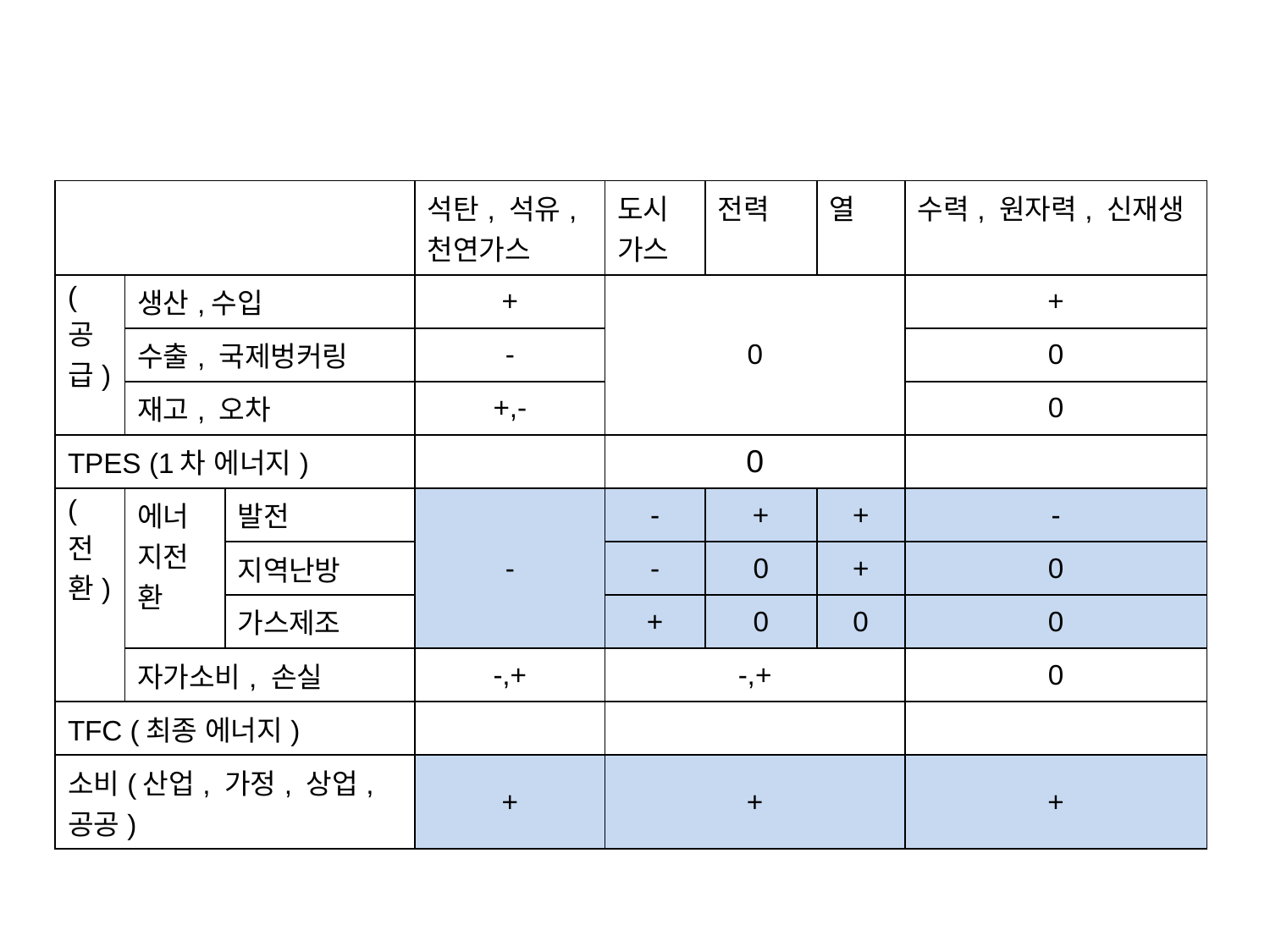

|  |  |  | 석탄, 석유, 천연가스 | 도시가스 | 전력 | 열 | 수력, 원자력, 신재생 |
| --- | --- | --- | --- | --- | --- | --- | --- |
| (공급) | 생산,수입 |  | + | 0 |  |  | + |
|  | 수출, 국제벙커링 |  | - |  |  |  | 0 |
|  | 재고, 오차 |  | +,- |  |  |  | 0 |
| TPES (1차 에너지) |  |  |  | 0 |  |  |  |
| (전환) | 에너지전환 | 발전 | - | - | + | + | - |
|  |  | 지역난방 |  | - | 0 | + | 0 |
|  |  | 가스제조 |  | + | 0 | 0 | 0 |
|  | 자가소비, 손실 |  | -,+ | -,+ |  |  | 0 |
| TFC (최종 에너지) |  |  |  |  |  |  |  |
| 소비(산업, 가정, 상업,공공) |  |  | + | + |  |  | + |